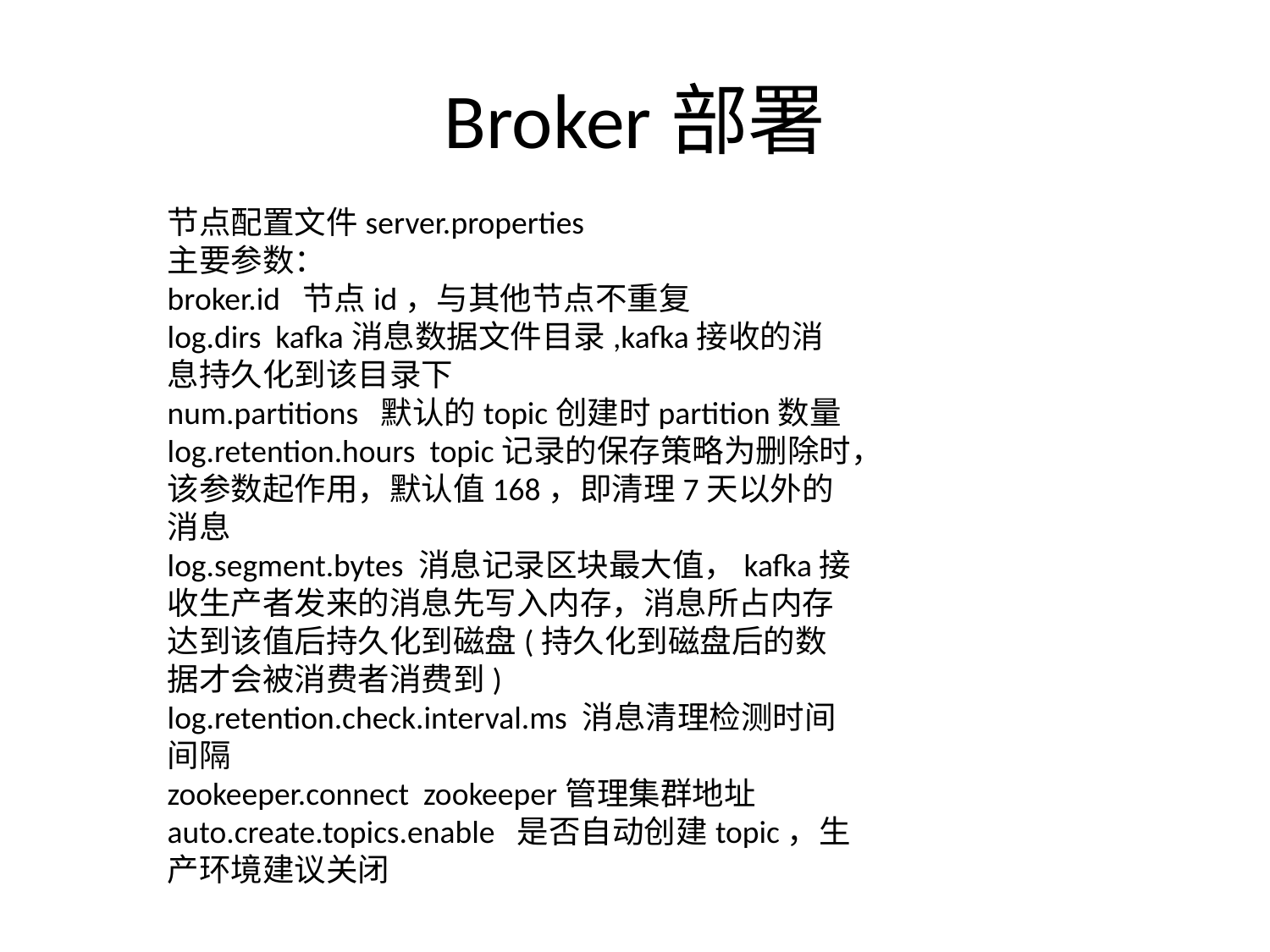

# Broker部署
节点配置文件server.properties
主要参数：
broker.id  节点id，与其他节点不重复
log.dirs  kafka消息数据文件目录,kafka接收的消息持久化到该目录下
num.partitions  默认的topic创建时partition数量
log.retention.hours  topic记录的保存策略为删除时，该参数起作用，默认值168，即清理7天以外的消息
log.segment.bytes 消息记录区块最大值，kafka接收生产者发来的消息先写入内存，消息所占内存达到该值后持久化到磁盘(持久化到磁盘后的数据才会被消费者消费到)
log.retention.check.interval.ms 消息清理检测时间间隔
zookeeper.connect  zookeeper管理集群地址
auto.create.topics.enable  是否自动创建topic，生产环境建议关闭